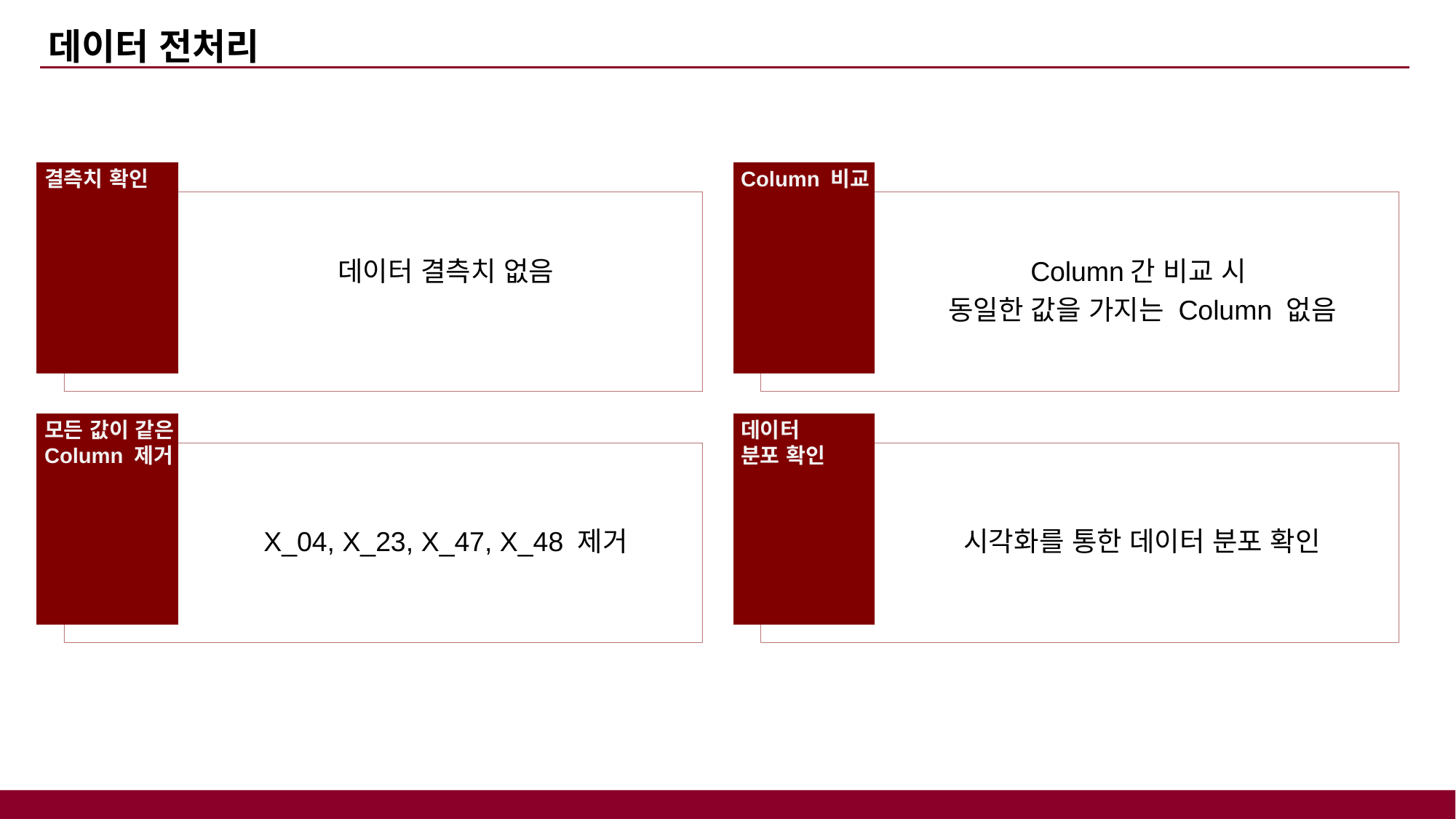

데이터 전처리
결측치 확인
Column 비교
데이터 결측치 없음

Column간 비교 시
동일한 값을 가지는 Column 없음
모든 값이 같은 Column 제거
데이터
분포 확인
X_04, X_23, X_47, X_48 제거
시각화를 통한 데이터 분포 확인